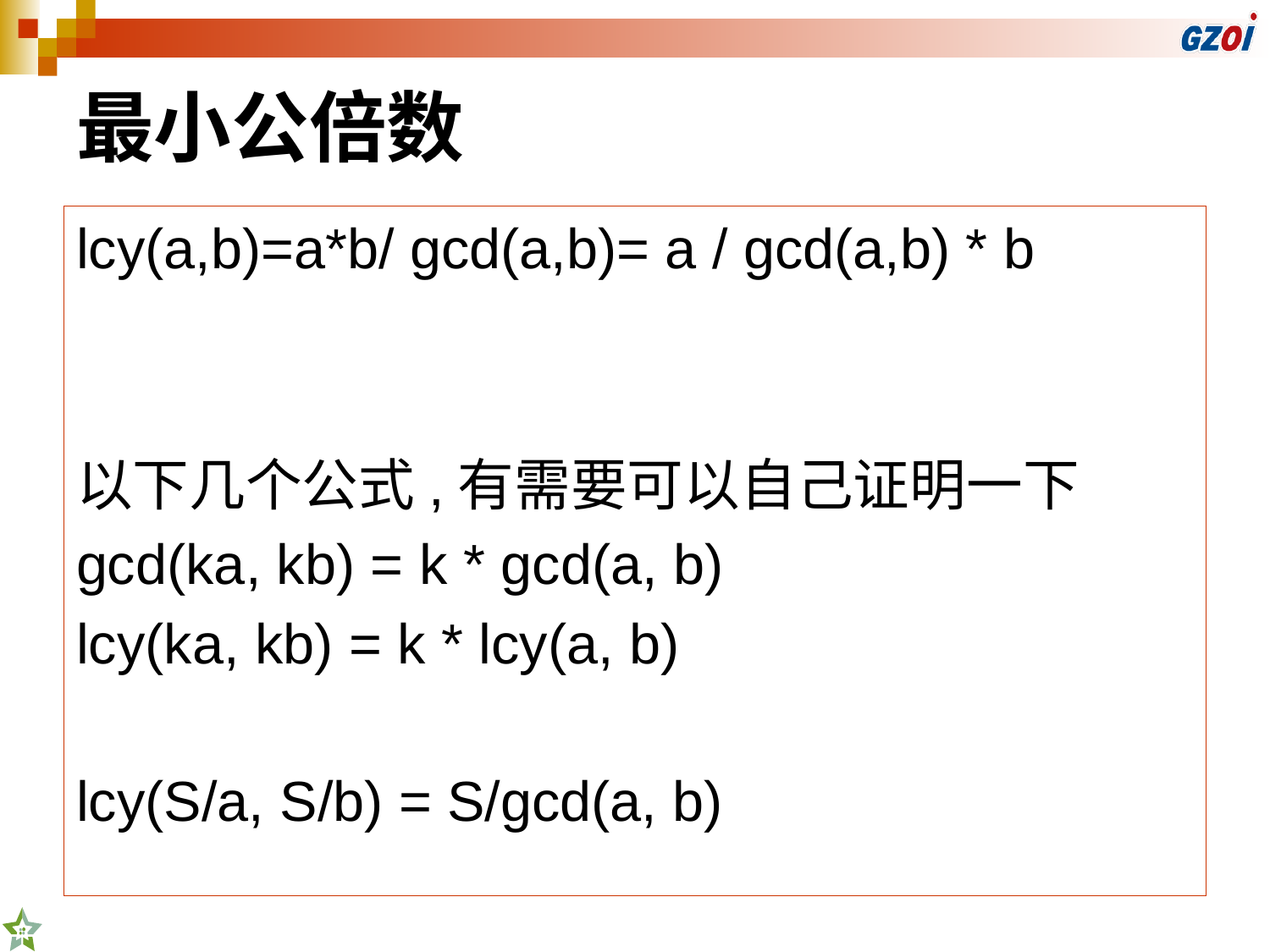

# 最小公倍数
lcy(a,b)=a*b/ gcd(a,b)= a / gcd(a,b) * b

以下几个公式,有需要可以自己证明一下
gcd(ka, kb) = k * gcd(a, b)
lcy(ka, kb) = k * lcy(a, b)

lcy(S/a, S/b) = S/gcd(a, b)